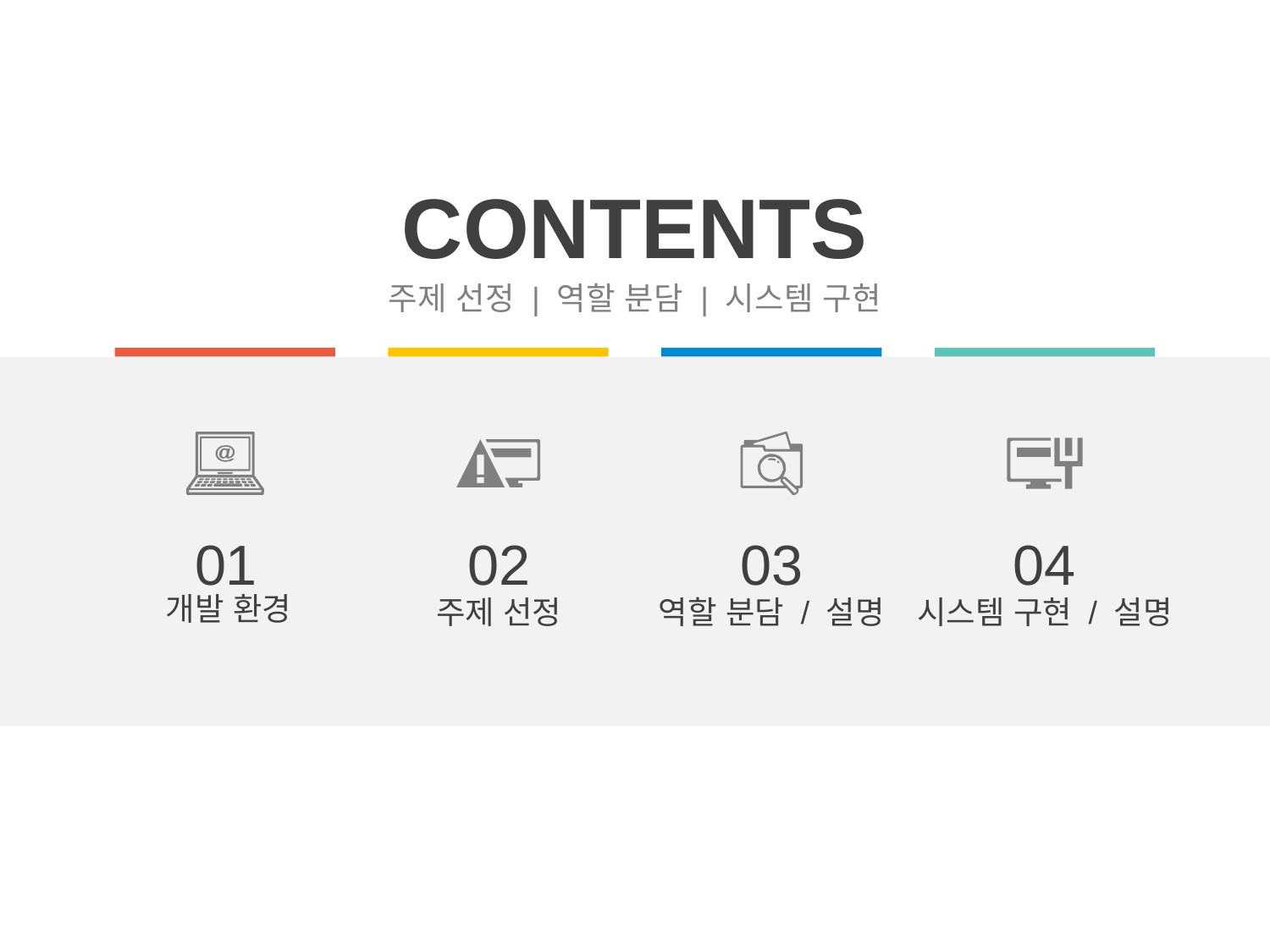

CONTENTS
주제 선정 | 역할 분담 | 시스템 구현
01
개발 환경
02
주제 선정
03
역할 분담 / 설명
04
시스템 구현 / 설명